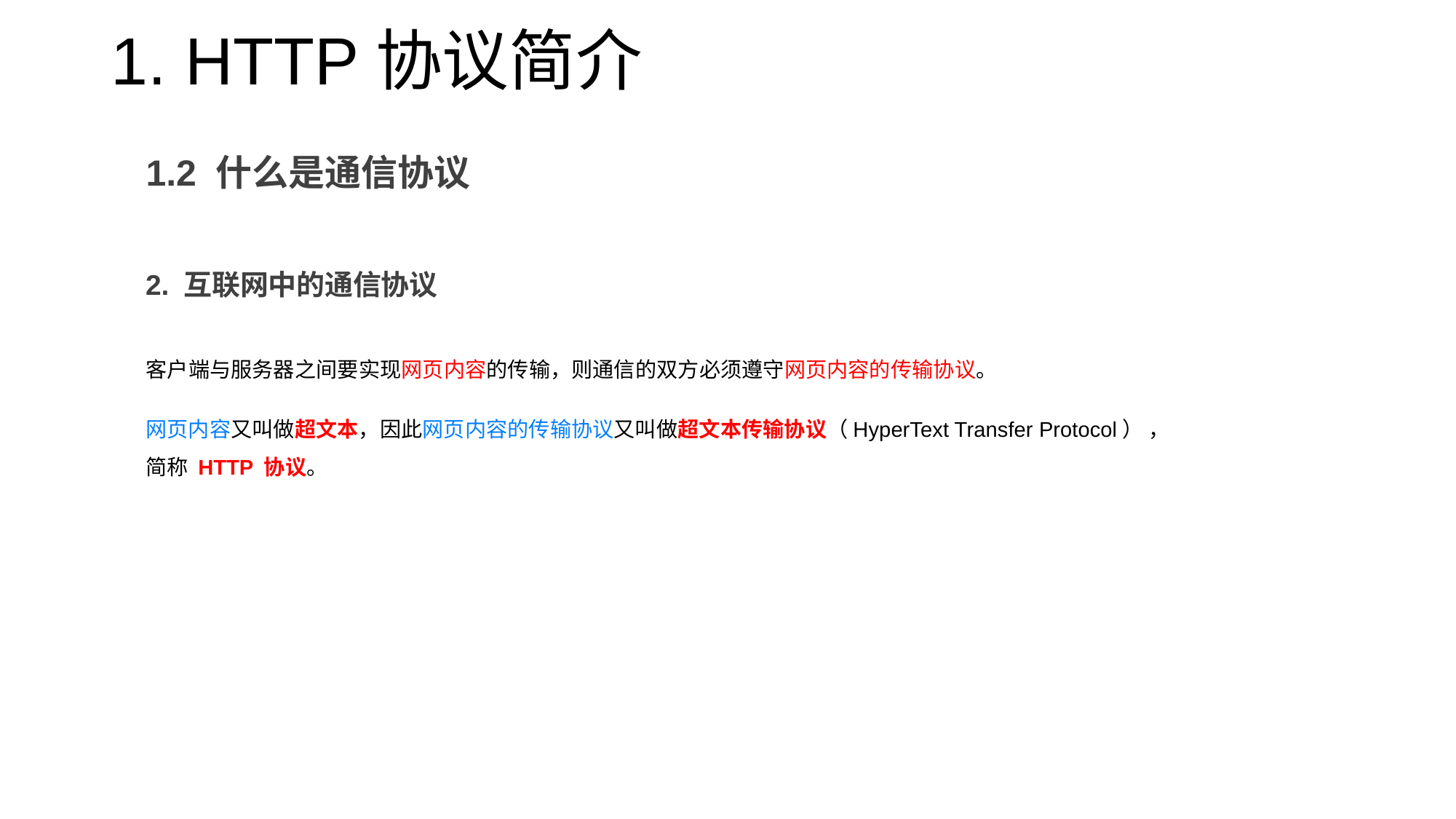

# 1. HTTP协议简介
1.2 什么是通信协议
2. 互联网中的通信协议
客户端与服务器之间要实现网页内容的传输，则通信的双方必须遵守网页内容的传输协议。
网页内容又叫做超文本，因此网页内容的传输协议又叫做超文本传输协议（HyperText Transfer Protocol） ，简称 HTTP 协议。